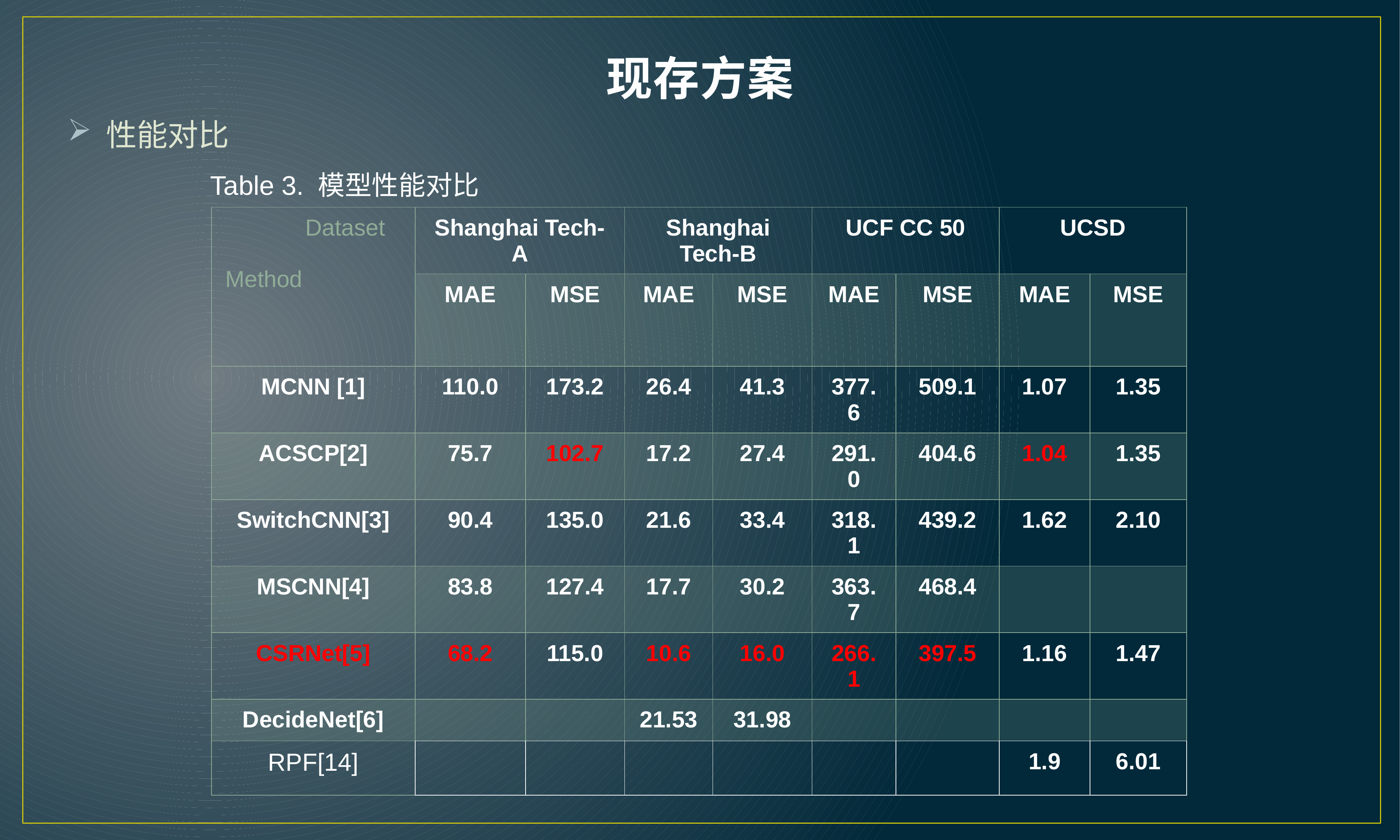

# 现存方案
性能对比
Table 3. 模型性能对比
| Dataset Method | Shanghai Tech-A |  | Shanghai Tech-B |  | UCF CC 50 |  | UCSD |  |
| --- | --- | --- | --- | --- | --- | --- | --- | --- |
|  | MAE | MSE | MAE | MSE | MAE | MSE | MAE | MSE |
| MCNN [1] | 110.0 | 173.2 | 26.4 | 41.3 | 377.6 | 509.1 | 1.07 | 1.35 |
| ACSCP[2] | 75.7 | 102.7 | 17.2 | 27.4 | 291.0 | 404.6 | 1.04 | 1.35 |
| SwitchCNN[3] | 90.4 | 135.0 | 21.6 | 33.4 | 318.1 | 439.2 | 1.62 | 2.10 |
| MSCNN[4] | 83.8 | 127.4 | 17.7 | 30.2 | 363.7 | 468.4 |  |  |
| CSRNet[5] | 68.2 | 115.0 | 10.6 | 16.0 | 266.1 | 397.5 | 1.16 | 1.47 |
| DecideNet[6] |  |  | 21.53 | 31.98 |  |  |  |  |
| RPF[14] |  |  |  |  |  |  | 1.9 | 6.01 |